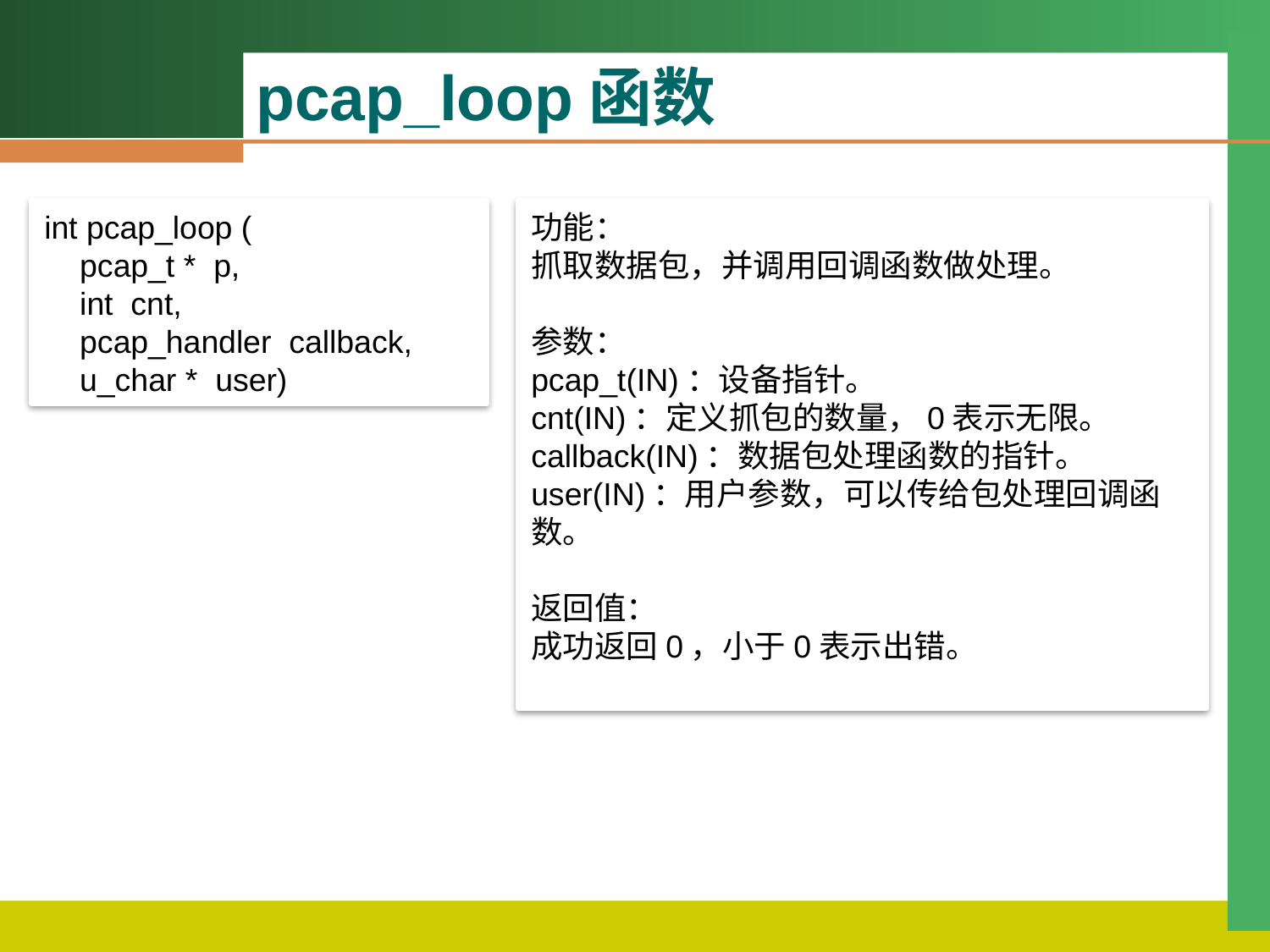

# pcap_loop函数
int pcap_loop (
    pcap_t *  p,
    int  cnt,
    pcap_handler  callback,
    u_char *  user)
功能：
抓取数据包，并调用回调函数做处理。

参数：
pcap_t(IN)：设备指针。
cnt(IN)：定义抓包的数量，0表示无限。
callback(IN)：数据包处理函数的指针。
user(IN)：用户参数，可以传给包处理回调函数。

返回值：
成功返回0，小于0表示出错。